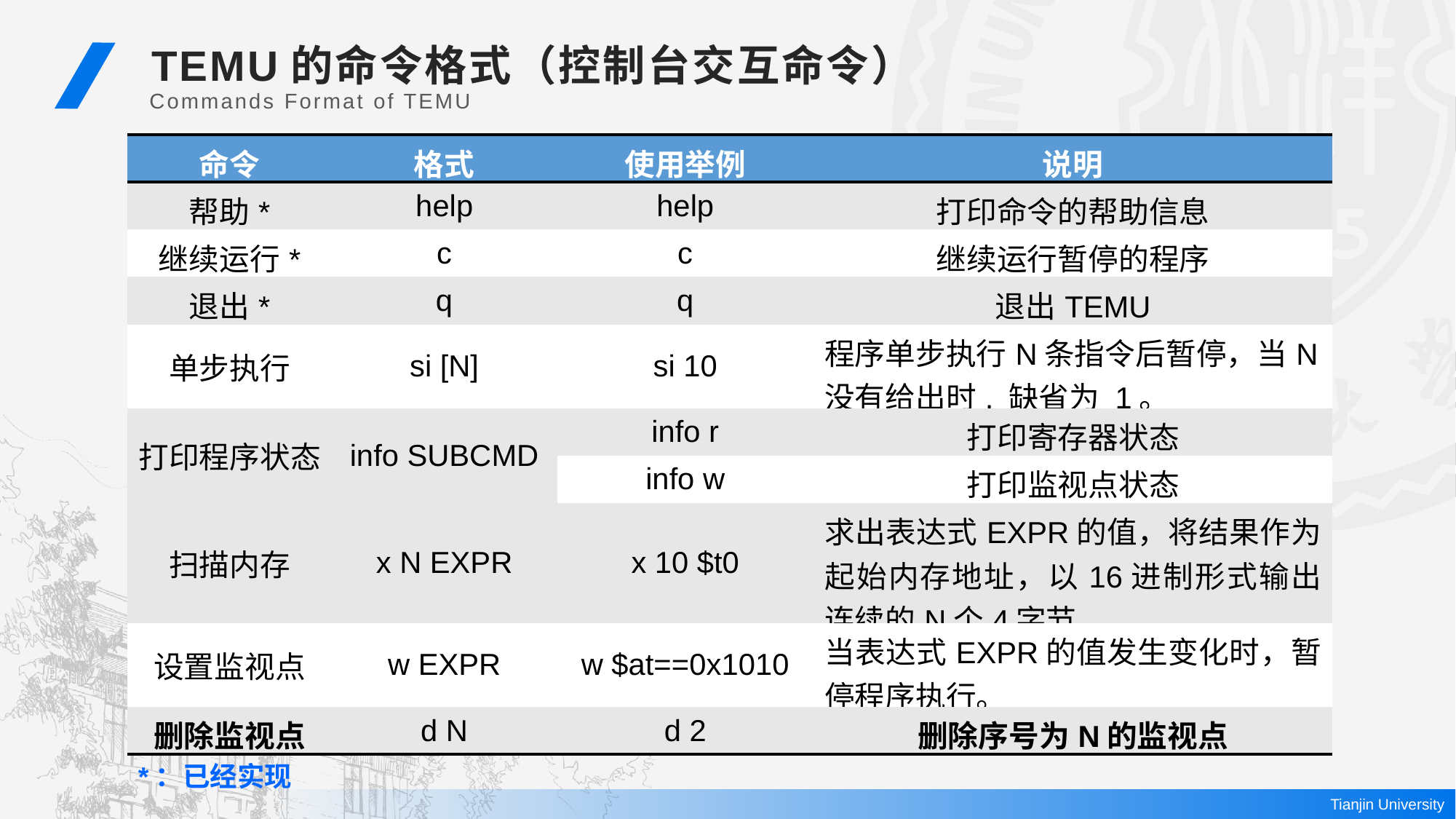

TEMU的命令格式（控制台交互命令）
   Commands Format of TEMU
| 命令 | 格式 | 使用举例 | 说明 |
| --- | --- | --- | --- |
| 帮助\* | help | help | 打印命令的帮助信息 |
| 继续运行\* | c | c | 继续运行暂停的程序 |
| 退出\* | q | q | 退出TEMU |
| 单步执行 | si [N] | si 10 | 程序单步执行N条指令后暂停，当N没有给出时, 缺省为 1。 |
| 打印程序状态 | info SUBCMD | info r | 打印寄存器状态 |
|  |  | info w | 打印监视点状态 |
| 扫描内存 | x N EXPR | x 10 $t0 | 求出表达式EXPR的值，将结果作为起始内存地址，以16进制形式输出连续的N个4字节。 |
| 设置监视点 | w EXPR | w $at==0x1010 | 当表达式EXPR的值发生变化时，暂停程序执行。 |
| 删除监视点 | d N | d 2 | 删除序号为N的监视点 |
*：已经实现